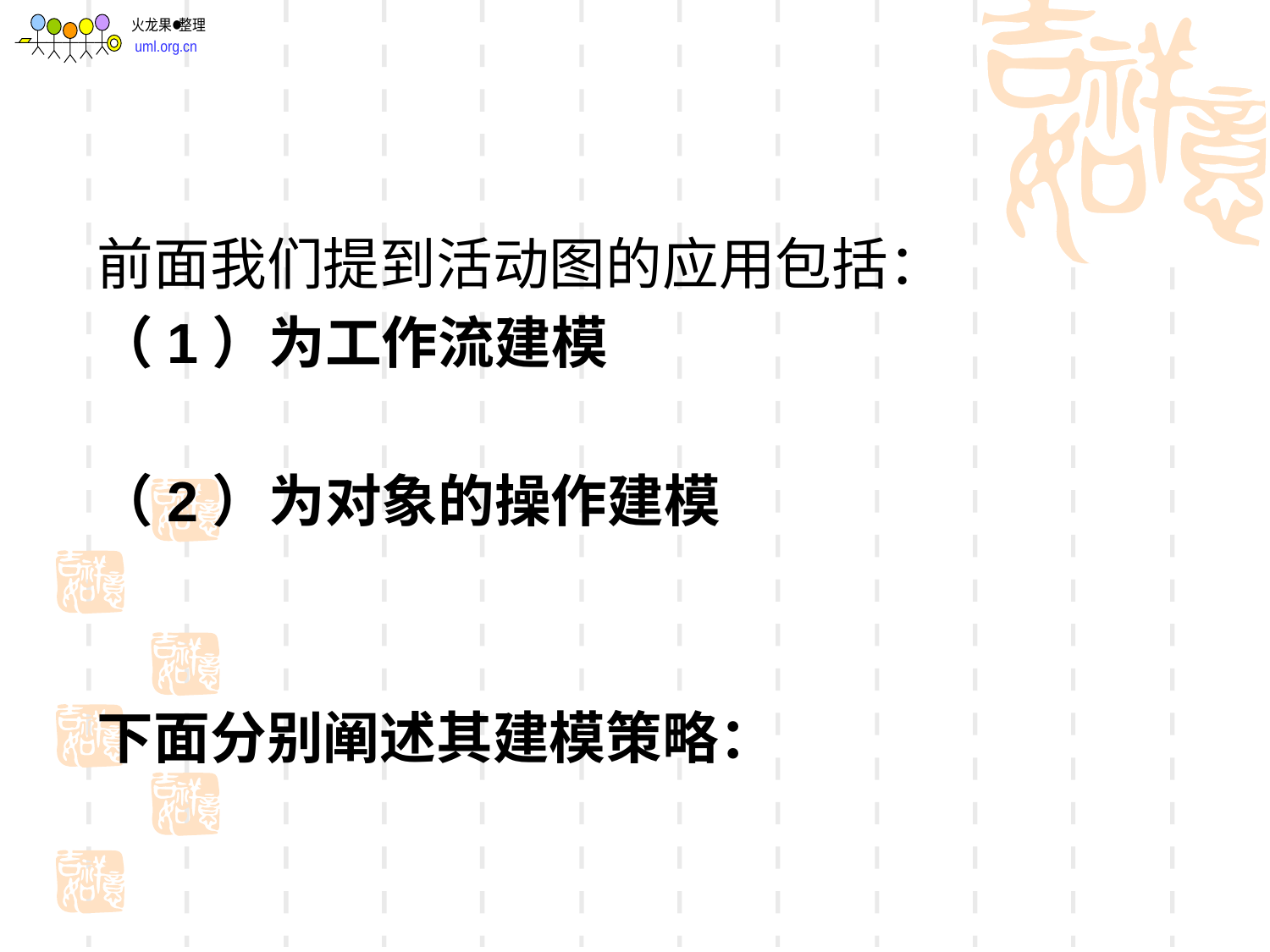

前面我们提到活动图的应用包括：
（1）为工作流建模

（2）为对象的操作建模

下面分别阐述其建模策略：